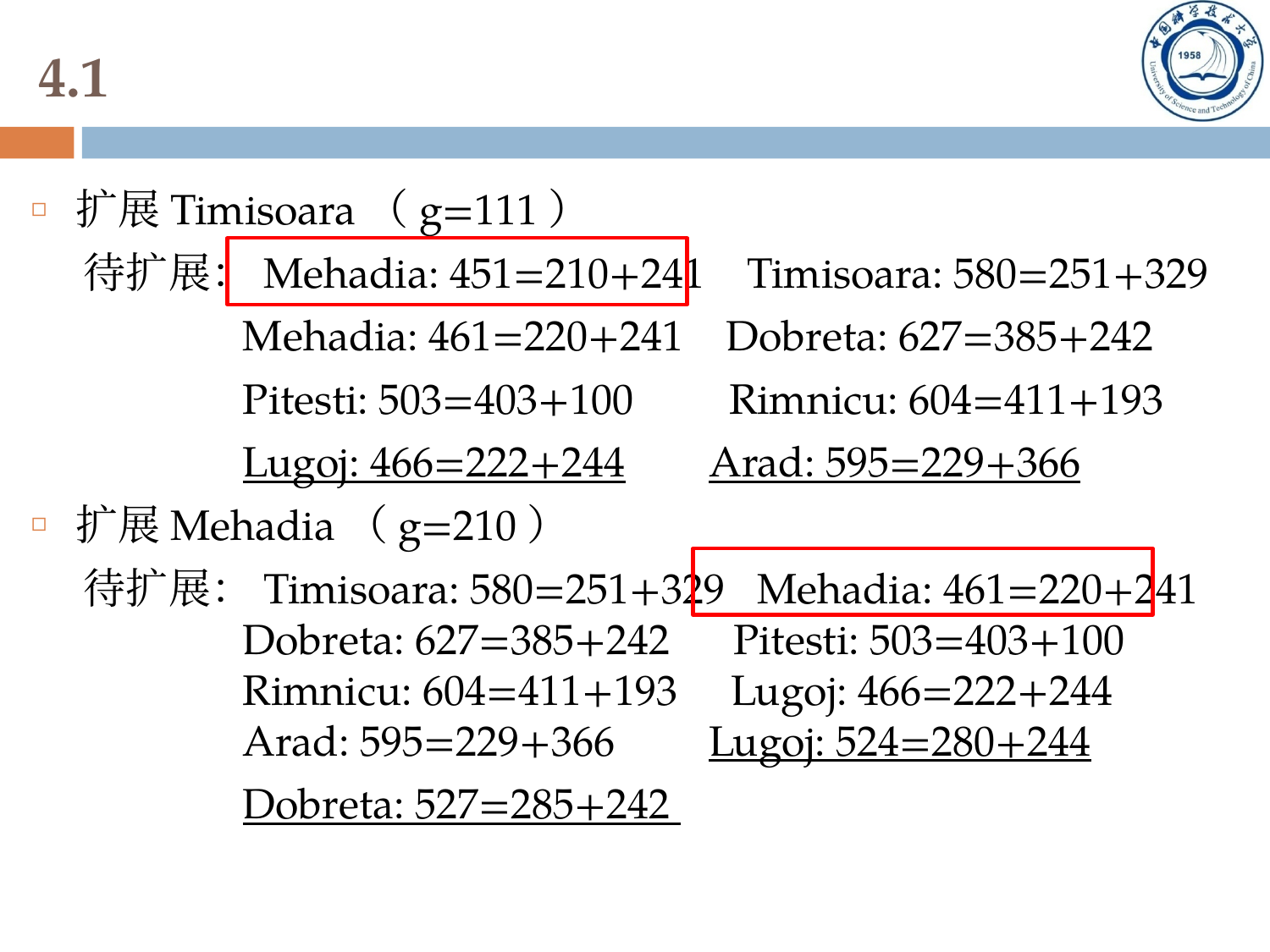

# 4.1
扩展Timisoara（g=111）
    待扩展：Mehadia: 451=210+241    Timisoara: 580=251+329
	        Mehadia: 461=220+241    Dobreta: 627=385+242
	        Pitesti: 503=403+100         Rimnicu: 604=411+193
	        Lugoj: 466=222+244	    Arad: 595=229+366
扩展Mehadia（g=210）
    待扩展：Timisoara: 580=251+329   Mehadia: 461=220+241    	        Dobreta: 627=385+242      Pitesti: 503=403+100           	        Rimnicu: 604=411+193     Lugoj: 466=222+244	       	        Arad: 595=229+366	    Lugoj: 524=280+244
	        Dobreta: 527=285+242